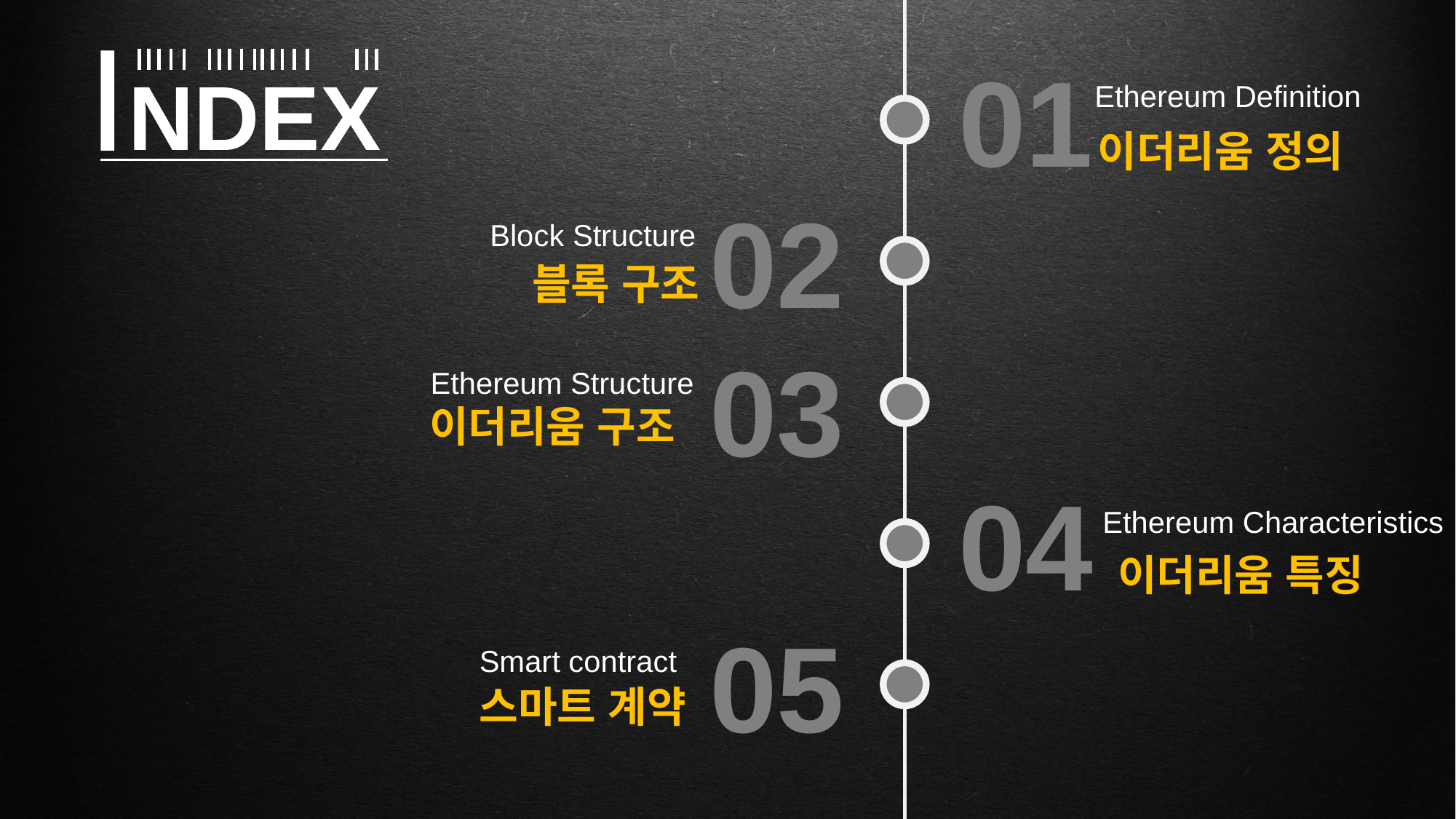

I
01
NDEX
Ethereum Definition

이더리움 정의
02
Block Structure

블록 구조
03
Ethereum Structure

이더리움 구조
04
Ethereum Characteristics

이더리움 특징
05
Smart contract

스마트 계약